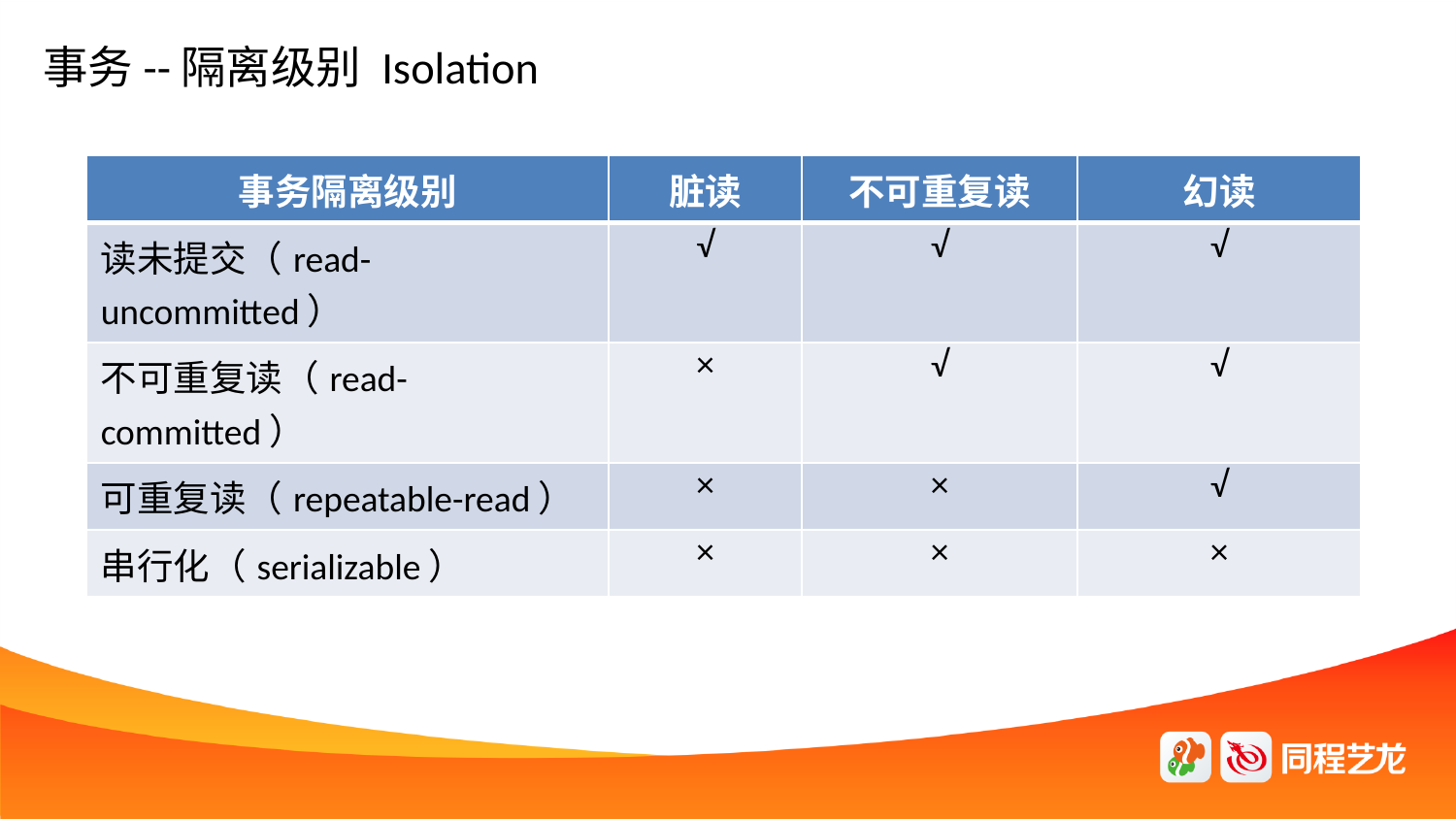

# 事务--隔离级别 Isolation
| 事务隔离级别 | 脏读 | 不可重复读 | 幻读 |
| --- | --- | --- | --- |
| 读未提交（read-uncommitted） | √ | √ | √ |
| 不可重复读（read-committed） | × | √ | √ |
| 可重复读（repeatable-read） | × | × | √ |
| 串行化（serializable） | × | × | × |